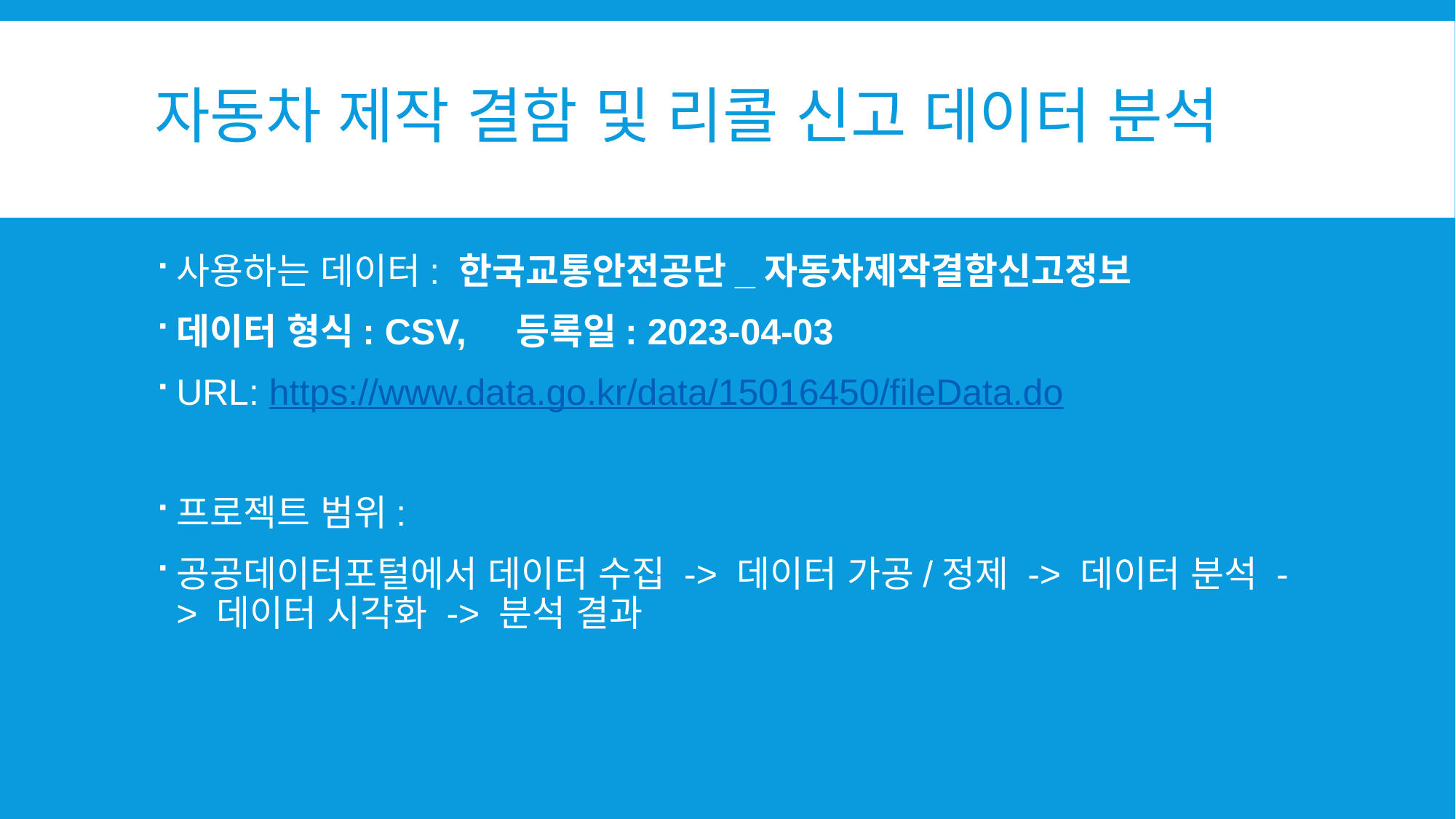

# 자동차 제작 결함 및 리콜 신고 데이터 분석
사용하는 데이터: 한국교통안전공단_자동차제작결함신고정보
데이터 형식: CSV,    등록일: 2023-04-03
URL: https://www.data.go.kr/data/15016450/fileData.do

프로젝트 범위:
공공데이터포털에서 데이터 수집 -> 데이터 가공/정제 -> 데이터 분석 -> 데이터 시각화 -> 분석 결과